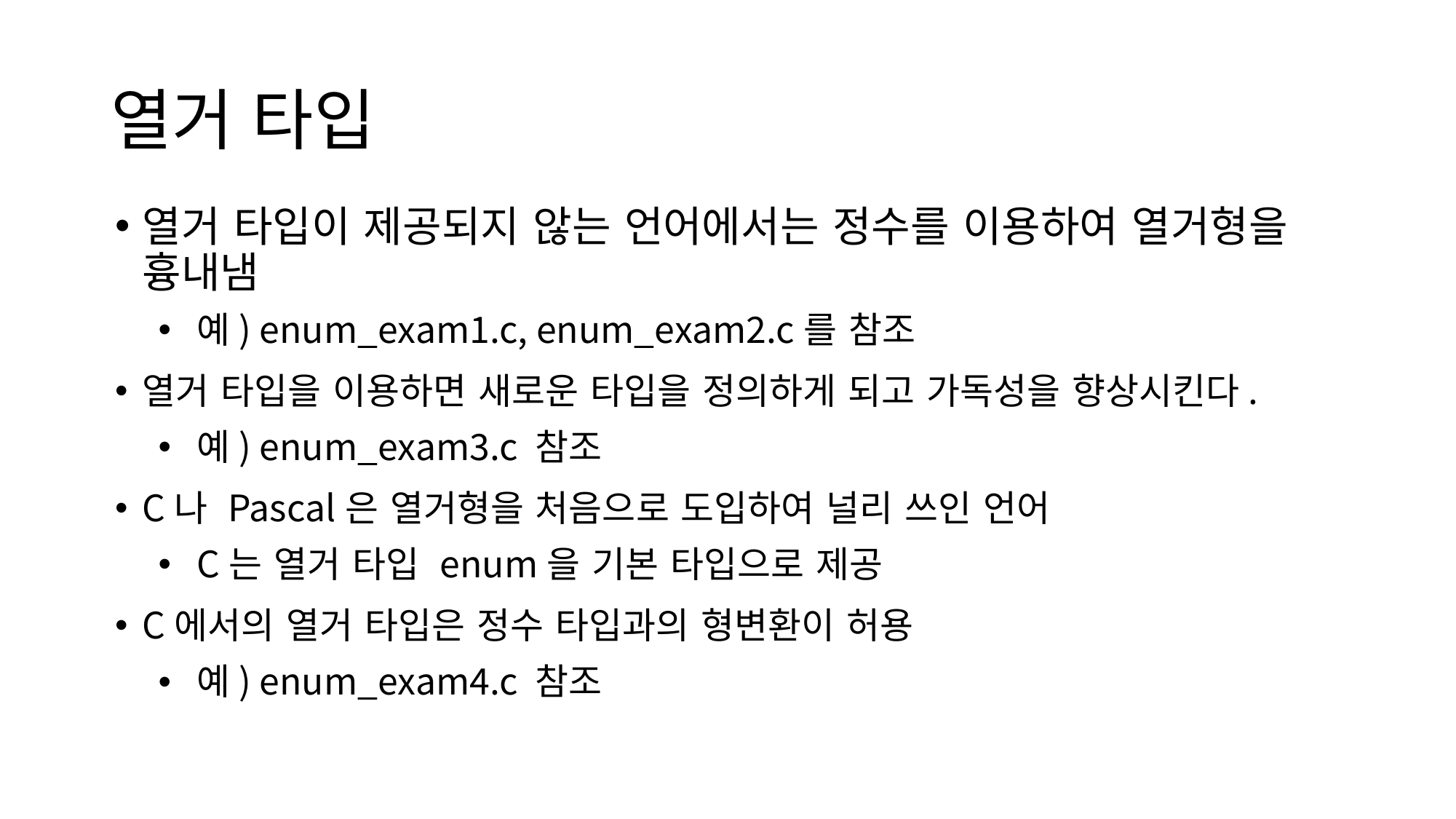

# 열거 타입
열거 타입이 제공되지 않는 언어에서는 정수를 이용하여 열거형을 흉내냄
예) enum_exam1.c, enum_exam2.c를 참조
열거 타입을 이용하면 새로운 타입을 정의하게 되고 가독성을 향상시킨다.
예) enum_exam3.c 참조
C나 Pascal은 열거형을 처음으로 도입하여 널리 쓰인 언어
C는 열거 타입 enum을 기본 타입으로 제공
C에서의 열거 타입은 정수 타입과의 형변환이 허용
예) enum_exam4.c 참조